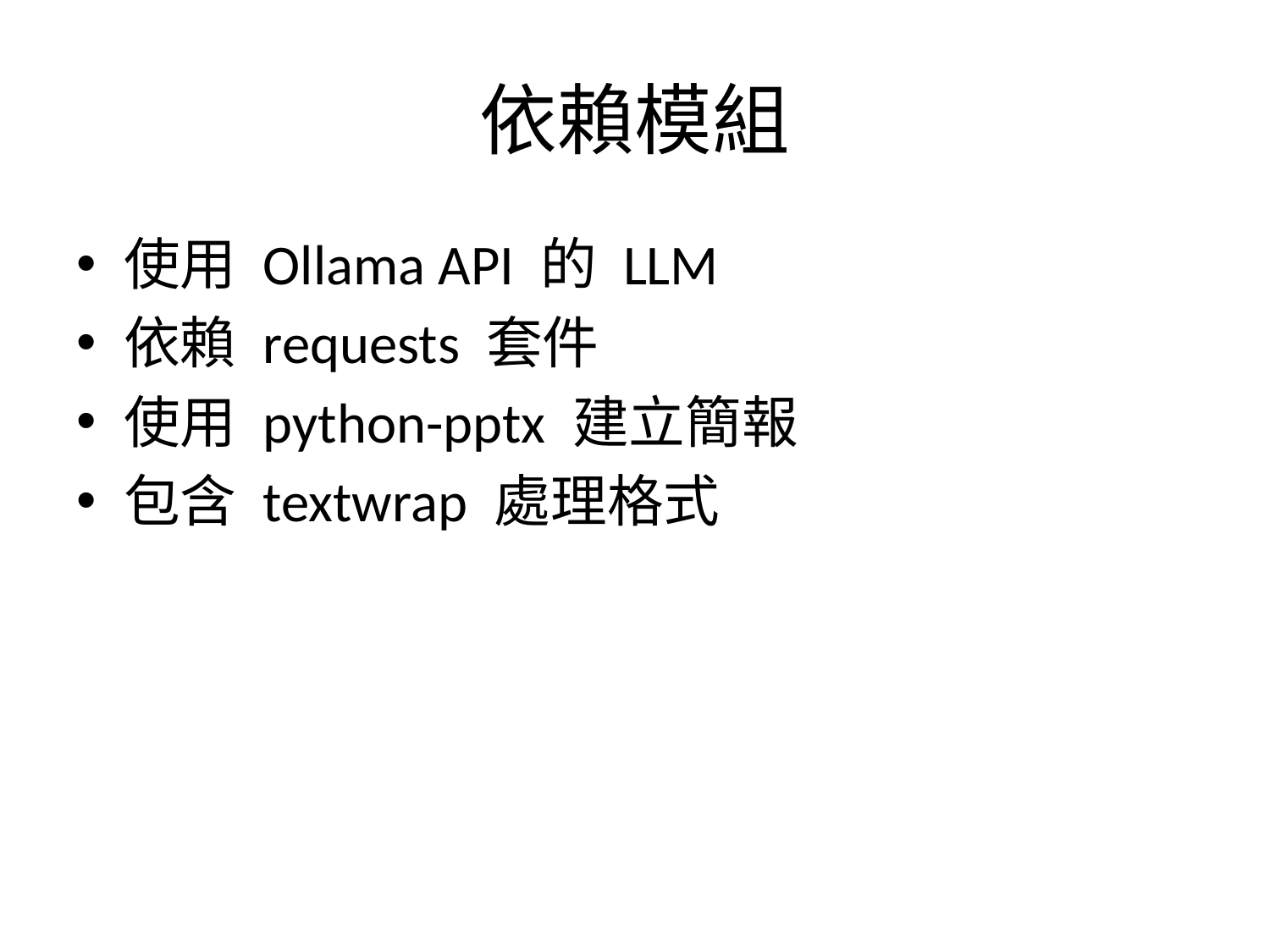

# 依賴模組
使用 Ollama API 的 LLM
依賴 requests 套件
使用 python-pptx 建立簡報
包含 textwrap 處理格式